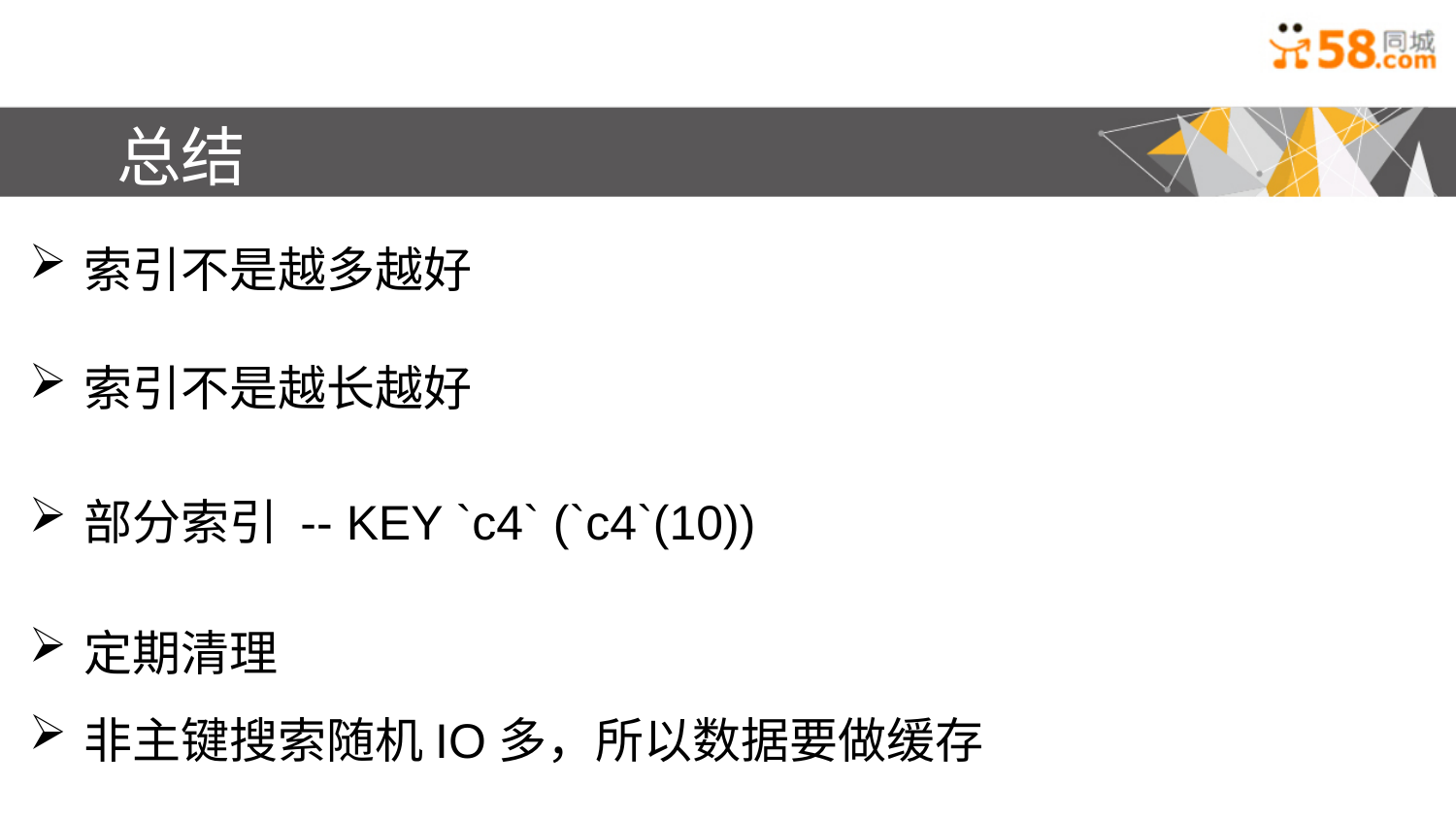

总结
索引不是越多越好
索引不是越长越好
部分索引 -- KEY `c4` (`c4`(10))
定期清理
非主键搜索随机IO多，所以数据要做缓存